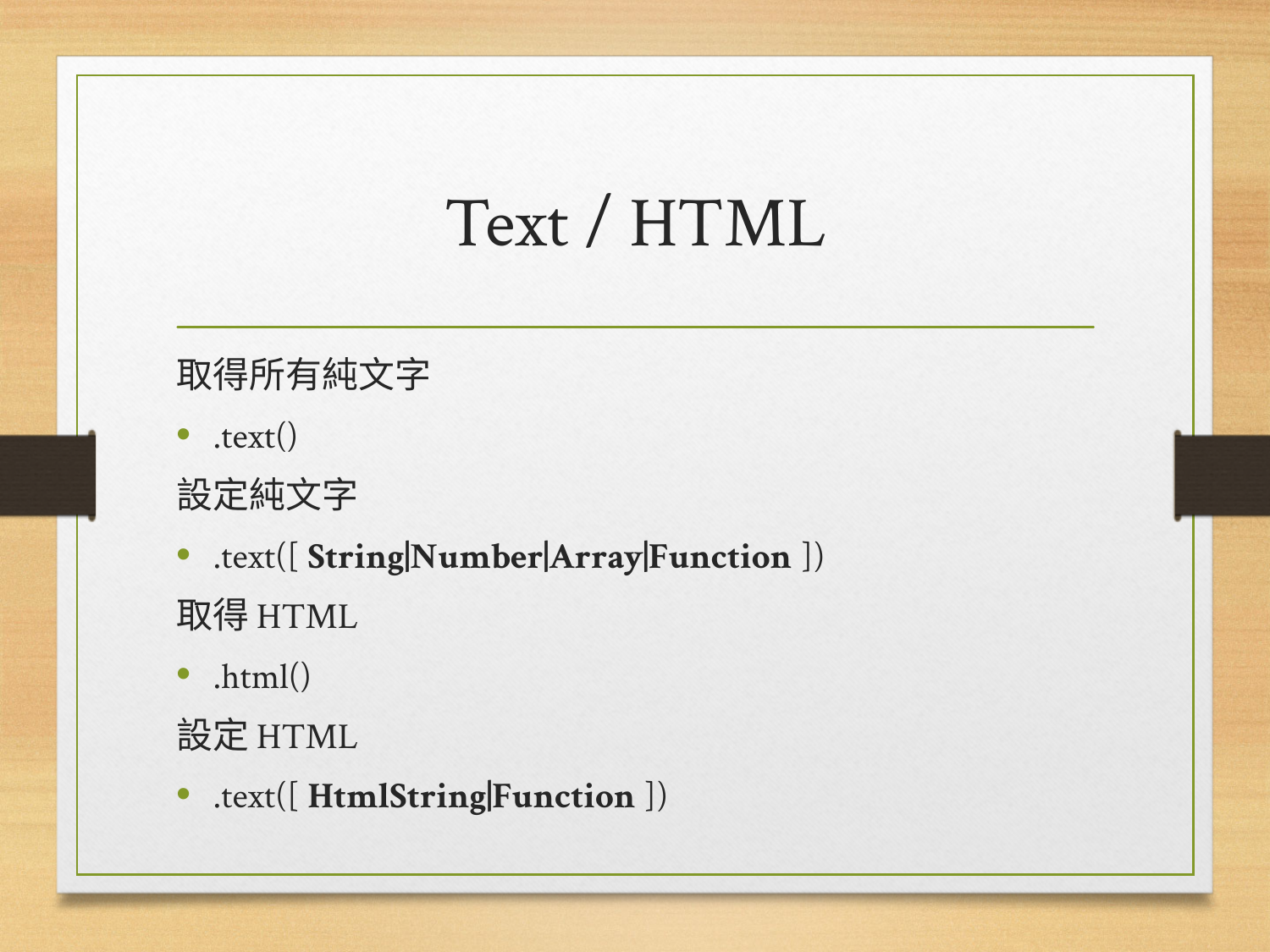

# Text / HTML
取得所有純文字
.text()
設定純文字
.text([ String|Number|Array|Function ])
取得HTML
.html()
設定HTML
.text([ HtmlString|Function ])